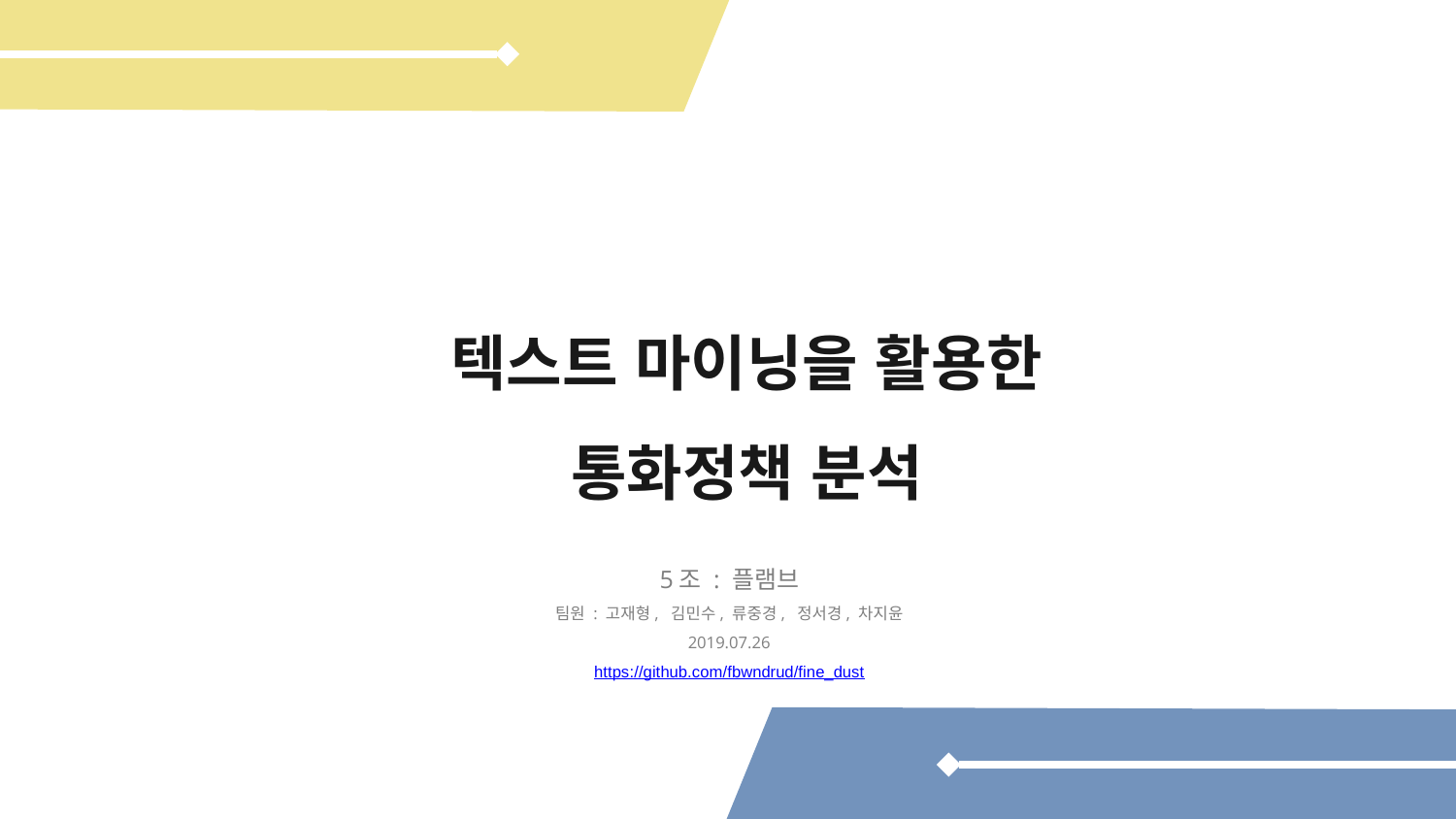

텍스트 마이닝을 활용한 통화정책 분석
5조 : 플램브
팀원 : 고재형,  김민수, 류중경,  정서경, 차지윤
2019.07.26
https://github.com/fbwndrud/fine_dust